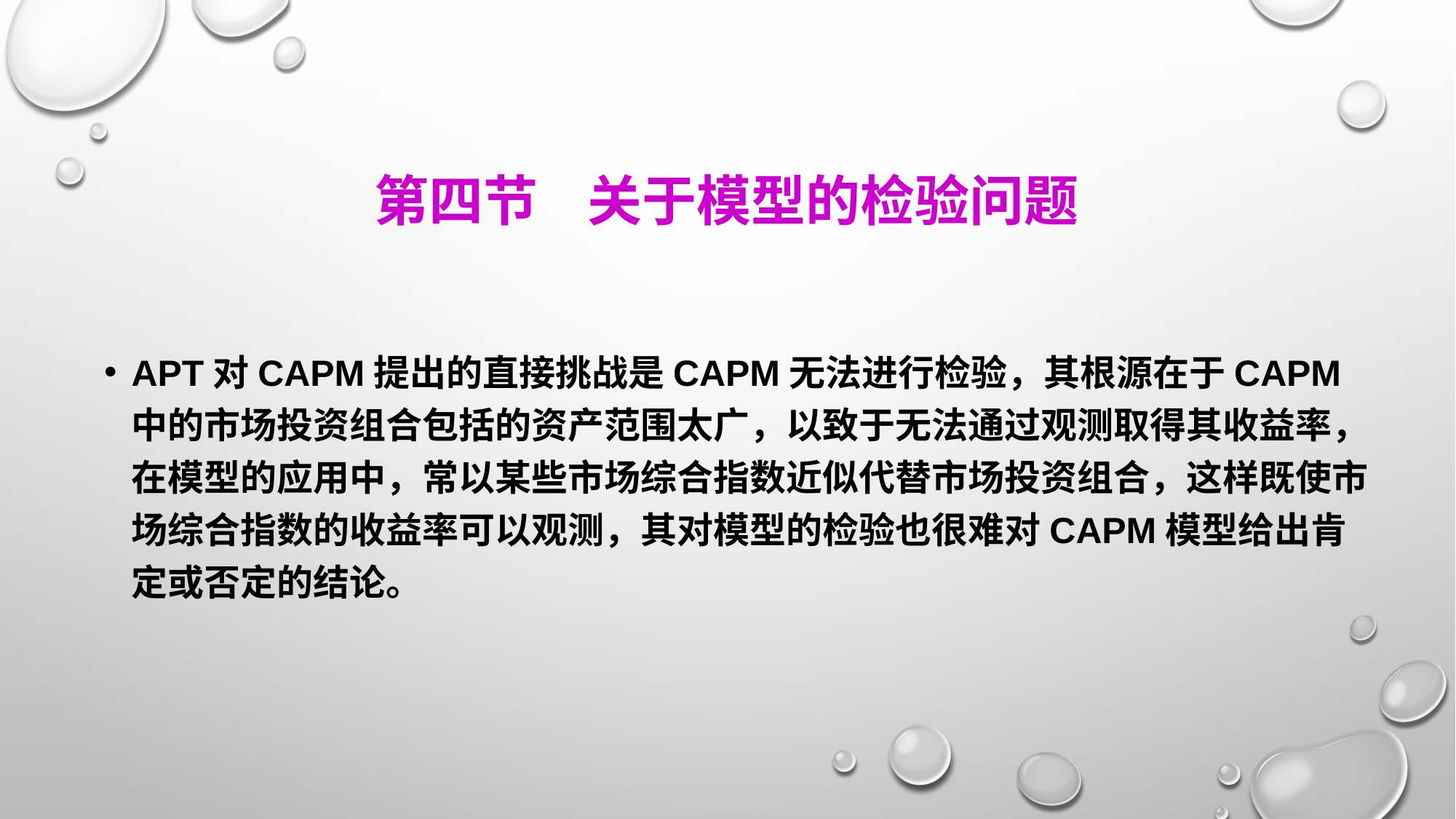

第四节    关于模型的检验问题

APT对CAPM提出的直接挑战是CAPM无法进行检验，其根源在于CAPM中的市场投资组合包括的资产范围太广，以致于无法通过观测取得其收益率，在模型的应用中，常以某些市场综合指数近似代替市场投资组合，这样既使市场综合指数的收益率可以观测，其对模型的检验也很难对CAPM模型给出肯定或否定的结论。